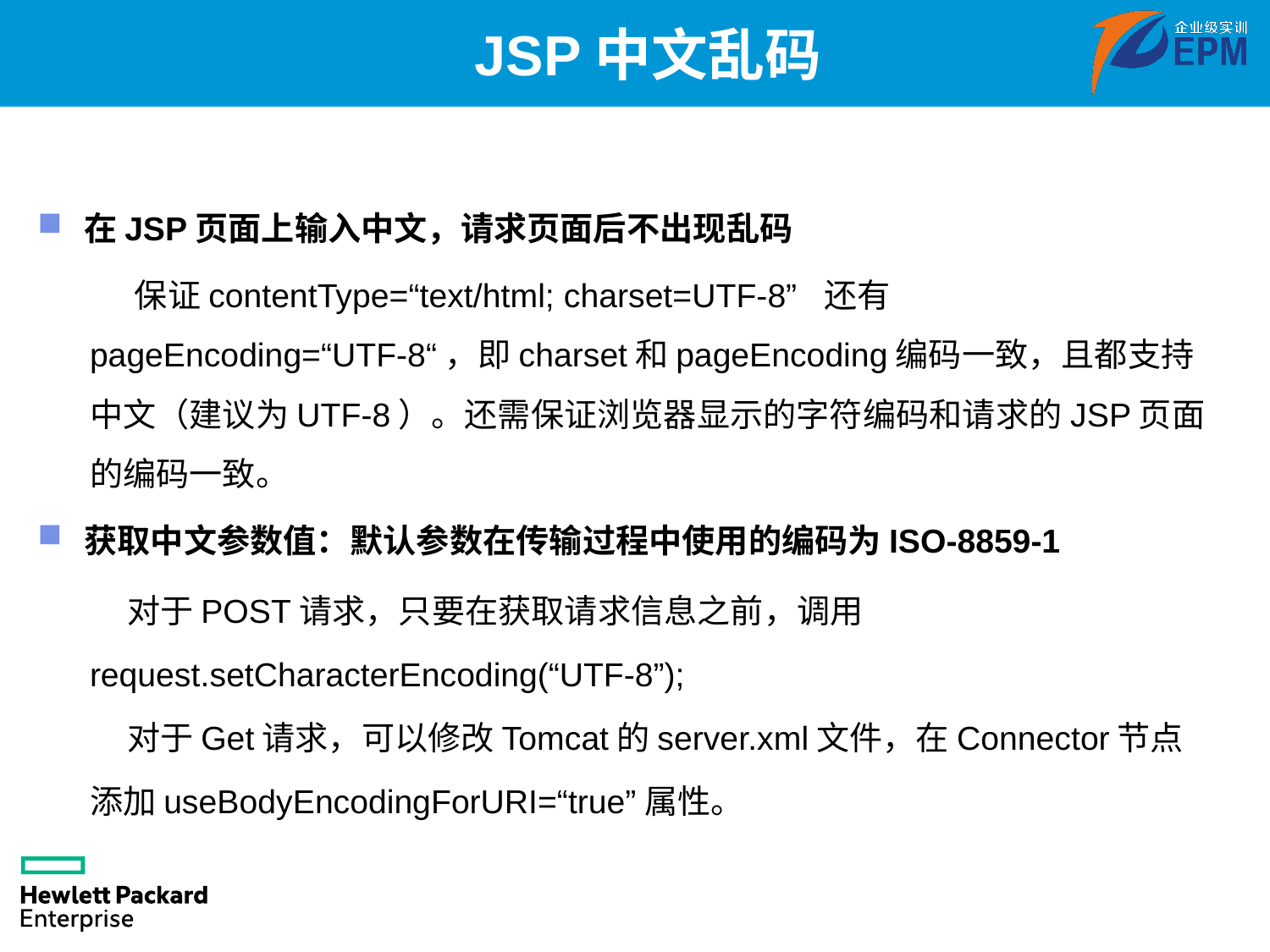

# JSP中文乱码
在JSP页面上输入中文，请求页面后不出现乱码
保证contentType=“text/html; charset=UTF-8”  还有
pageEncoding=“UTF-8“，即charset和pageEncoding编码一致，且都支持中文（建议为UTF-8）。还需保证浏览器显示的字符编码和请求的JSP页面的编码一致。
获取中文参数值：默认参数在传输过程中使用的编码为ISO-8859-1
    对于POST请求，只要在获取请求信息之前，调用request.setCharacterEncoding(“UTF-8”);
    对于Get请求，可以修改Tomcat的server.xml文件，在Connector节点添加useBodyEncodingForURI=“true”属性。